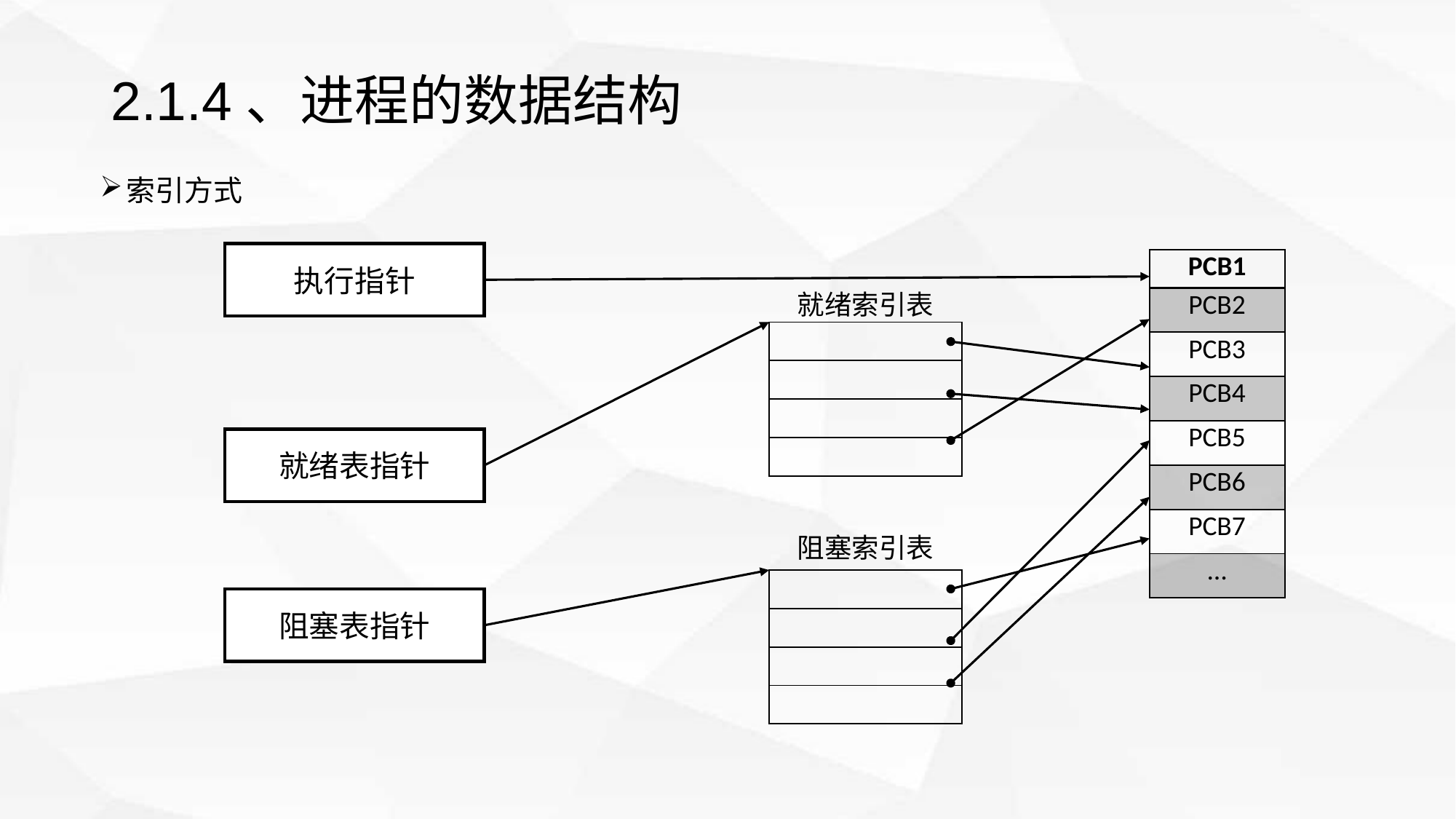

# 2.1.4、进程的数据结构
索引方式

执行指针
| PCB1 |
| --- |
| PCB2 |
| PCB3 |
| PCB4 |
| PCB5 |
| PCB6 |
| PCB7 |
| … |
就绪索引表
|  |
| --- |
|  |
|  |
|  |
就绪表指针
阻塞索引表
|  |
| --- |
|  |
|  |
|  |
阻塞表指针